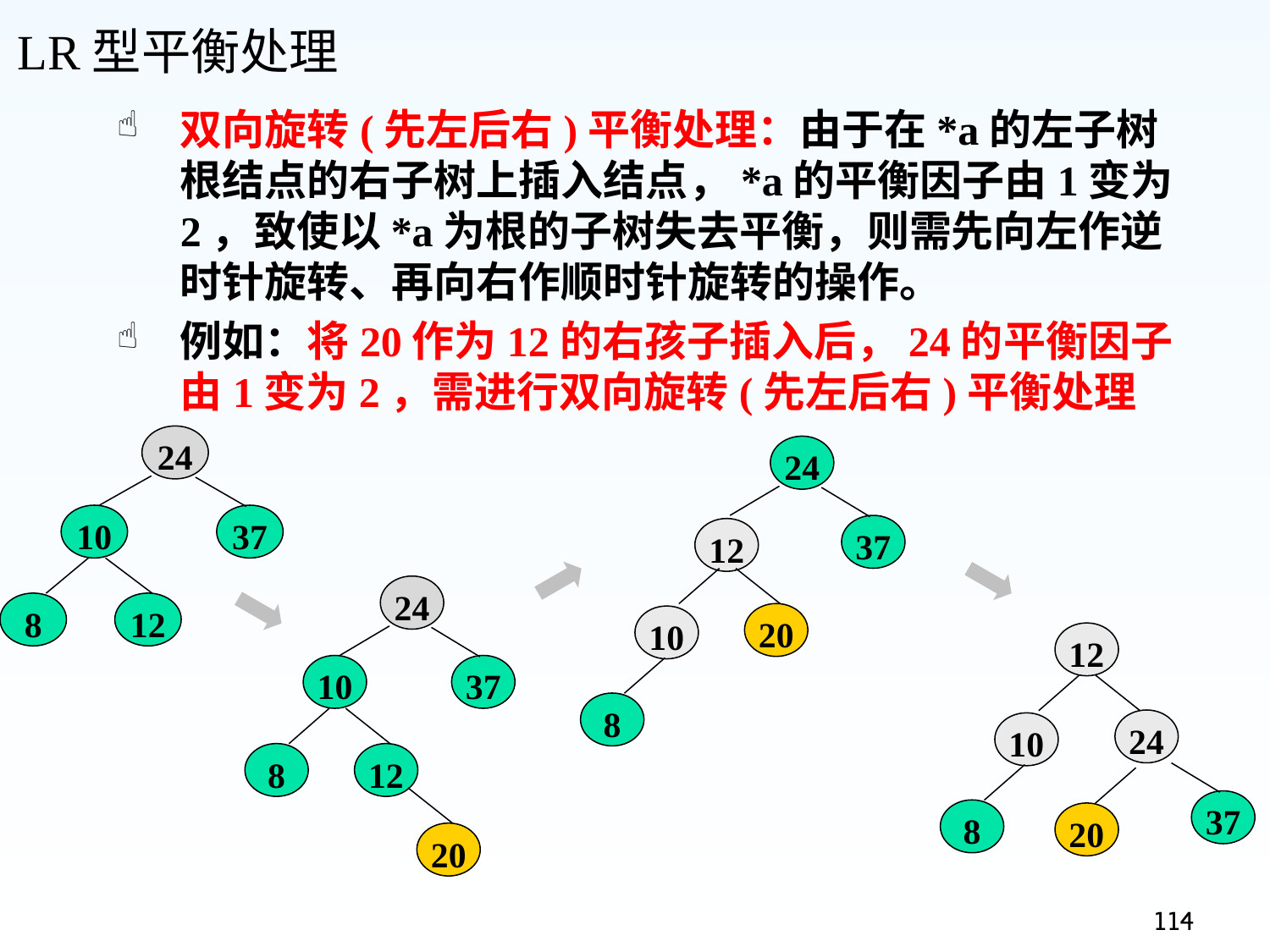

LR型平衡处理
双向旋转(先左后右)平衡处理：由于在*a的左子树根结点的右子树上插入结点，*a的平衡因子由1变为2，致使以*a为根的子树失去平衡，则需先向左作逆时针旋转、再向右作顺时针旋转的操作。
例如：将20作为12的右孩子插入后，24的平衡因子由1变为2，需进行双向旋转(先左后右)平衡处理
24

10
37

8
12
24

37
12

20
10

8

24

10
37

8
12

20

12

24
10

37
8
20
114